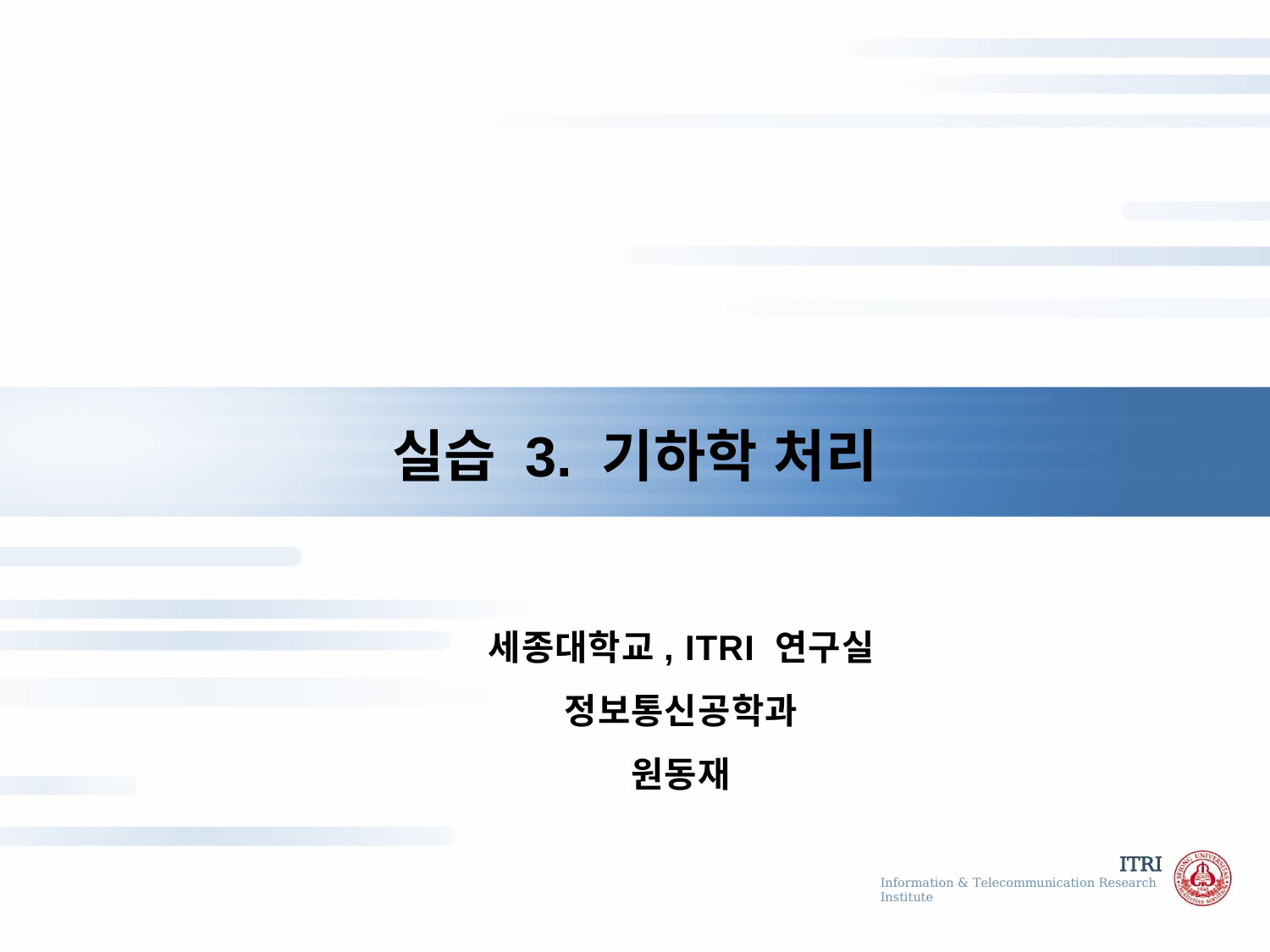

# 실습 3. 기하학 처리
세종대학교, ITRI 연구실
정보통신공학과
원동재